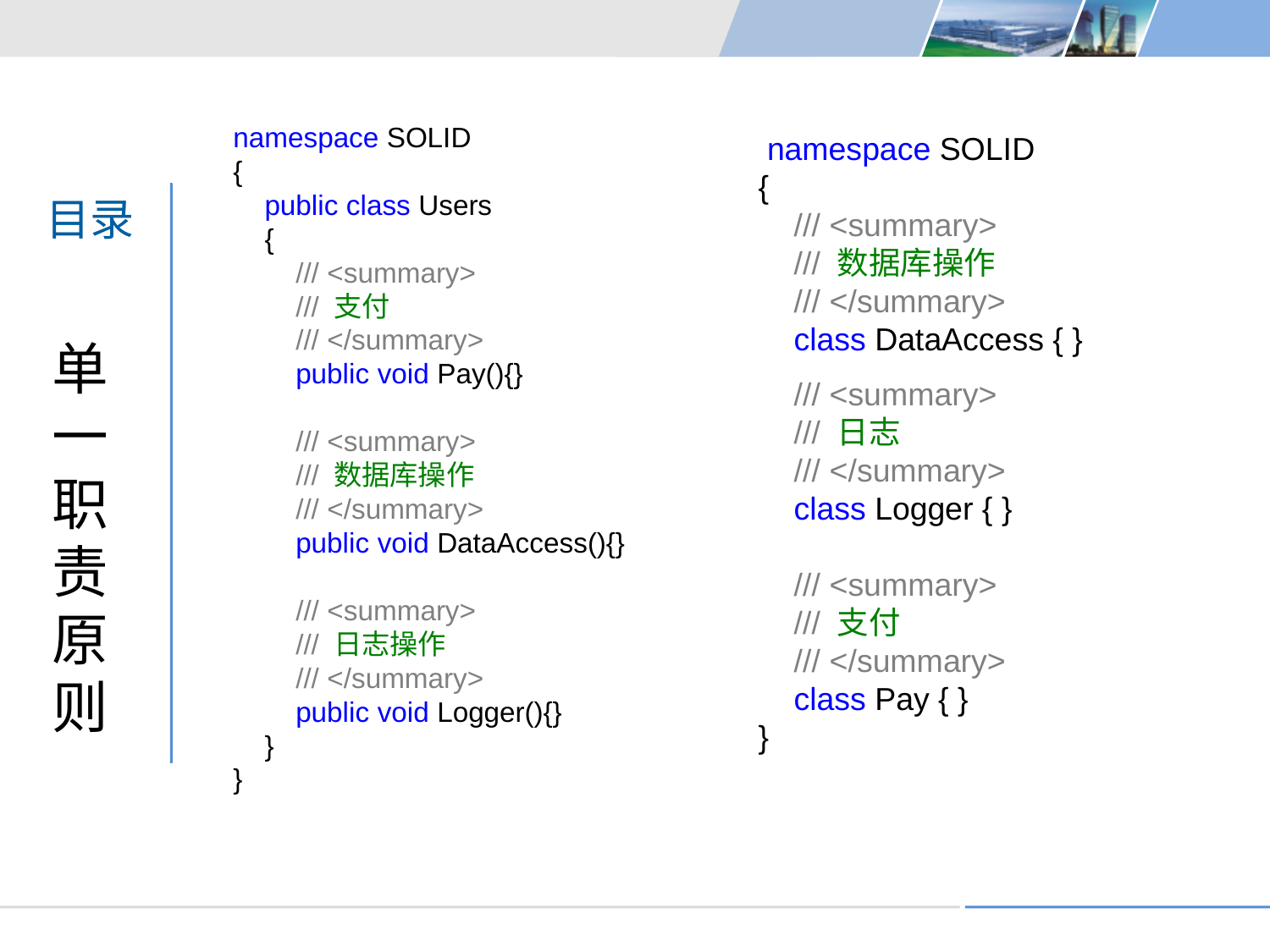

namespace SOLID
{
    public class Users
    {
        /// <summary>
        /// 支付
        /// </summary>
        public void Pay(){}

        /// <summary>
        /// 数据库操作
        /// </summary>
        public void DataAccess(){}

        /// <summary>
        /// 日志操作
        /// </summary>
        public void Logger(){}
    }
}
 namespace SOLID
{
    /// <summary>
    /// 数据库操作
    /// </summary>
    class DataAccess { }

    /// <summary>
    /// 日志
    /// </summary>
    class Logger { }

    /// <summary>
    /// 支付
    /// </summary>
    class Pay { }
}

目录
单一职责原则